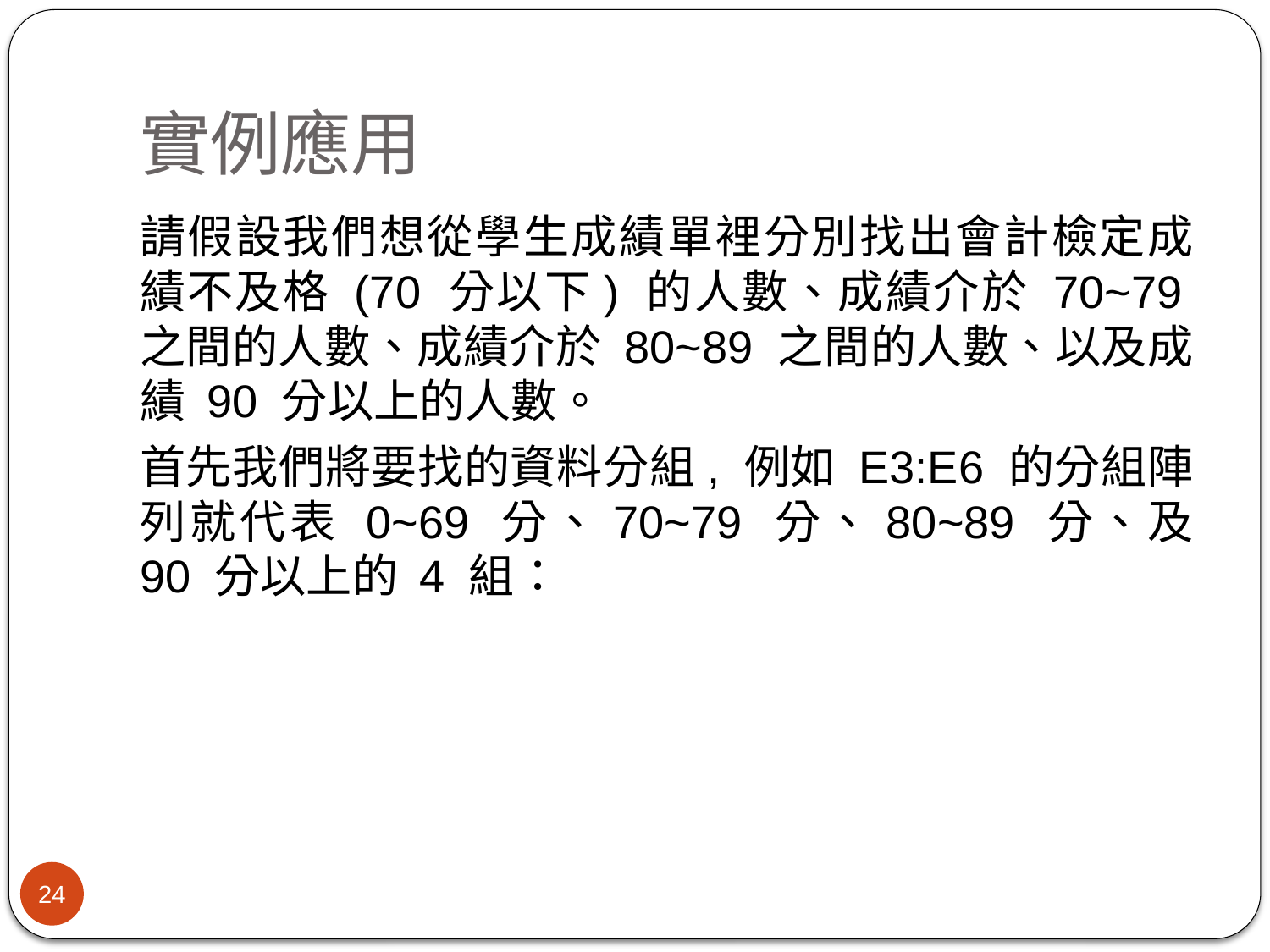

# 實例應用
請假設我們想從學生成績單裡分別找出會計檢定成績不及格 (70 分以下) 的人數、成績介於 70~79之間的人數、成績介於 80~89 之間的人數、以及成績 90 分以上的人數。
首先我們將要找的資料分組, 例如 E3:E6 的分組陣列就代表 0~69 分、70~79 分、80~89 分、及 90 分以上的 4 組：
24